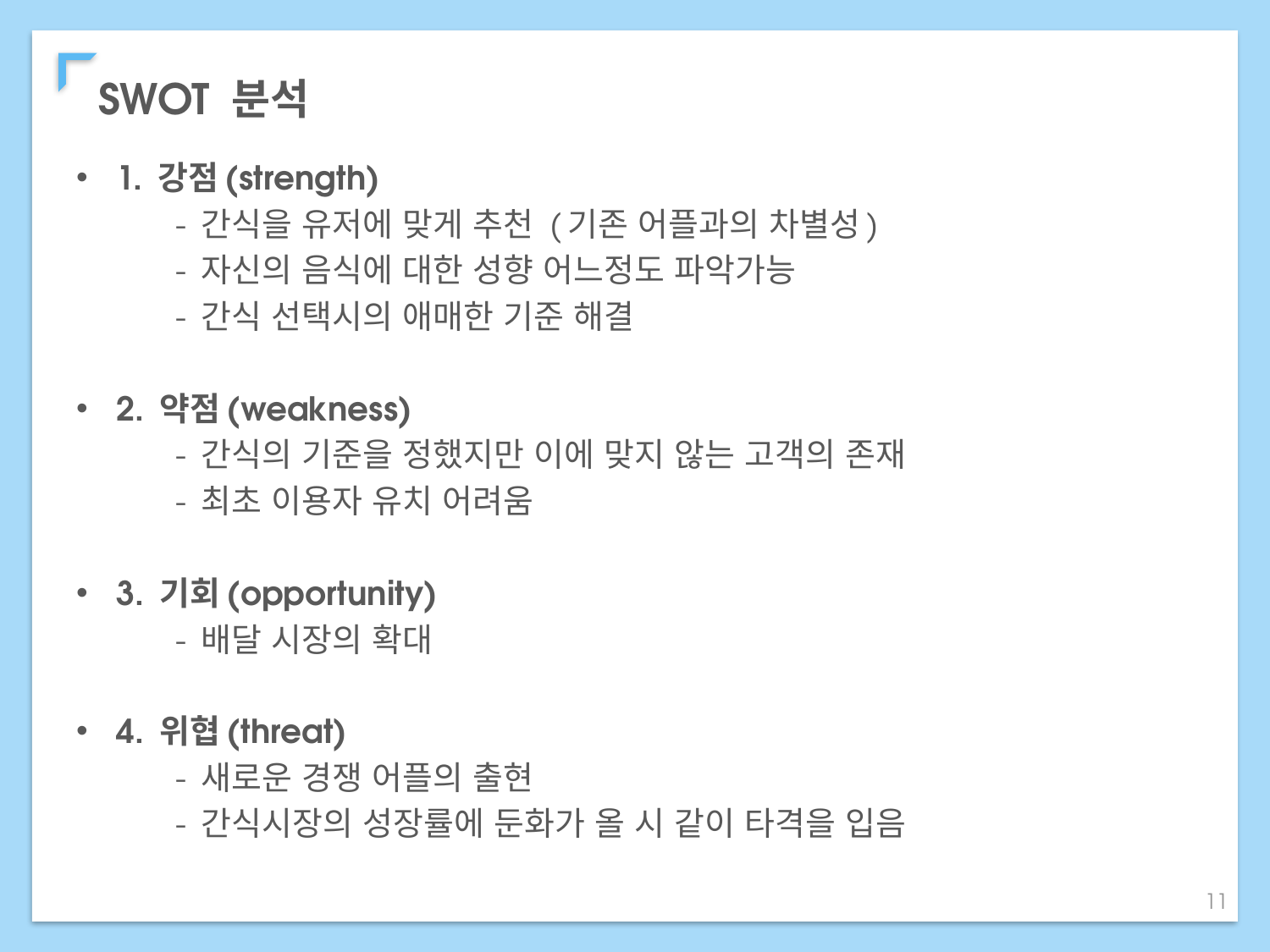

# SWOT 분석
1. 강점(strength)
	- 간식을 유저에 맞게 추천 (기존 어플과의 차별성)
	- 자신의 음식에 대한 성향 어느정도 파악가능
	- 간식 선택시의 애매한 기준 해결

2. 약점(weakness)
	- 간식의 기준을 정했지만 이에 맞지 않는 고객의 존재
	- 최초 이용자 유치 어려움

3. 기회(opportunity)
	- 배달 시장의 확대

4. 위협(threat)
	- 새로운 경쟁 어플의 출현
	- 간식시장의 성장률에 둔화가 올 시 같이 타격을 입음

11